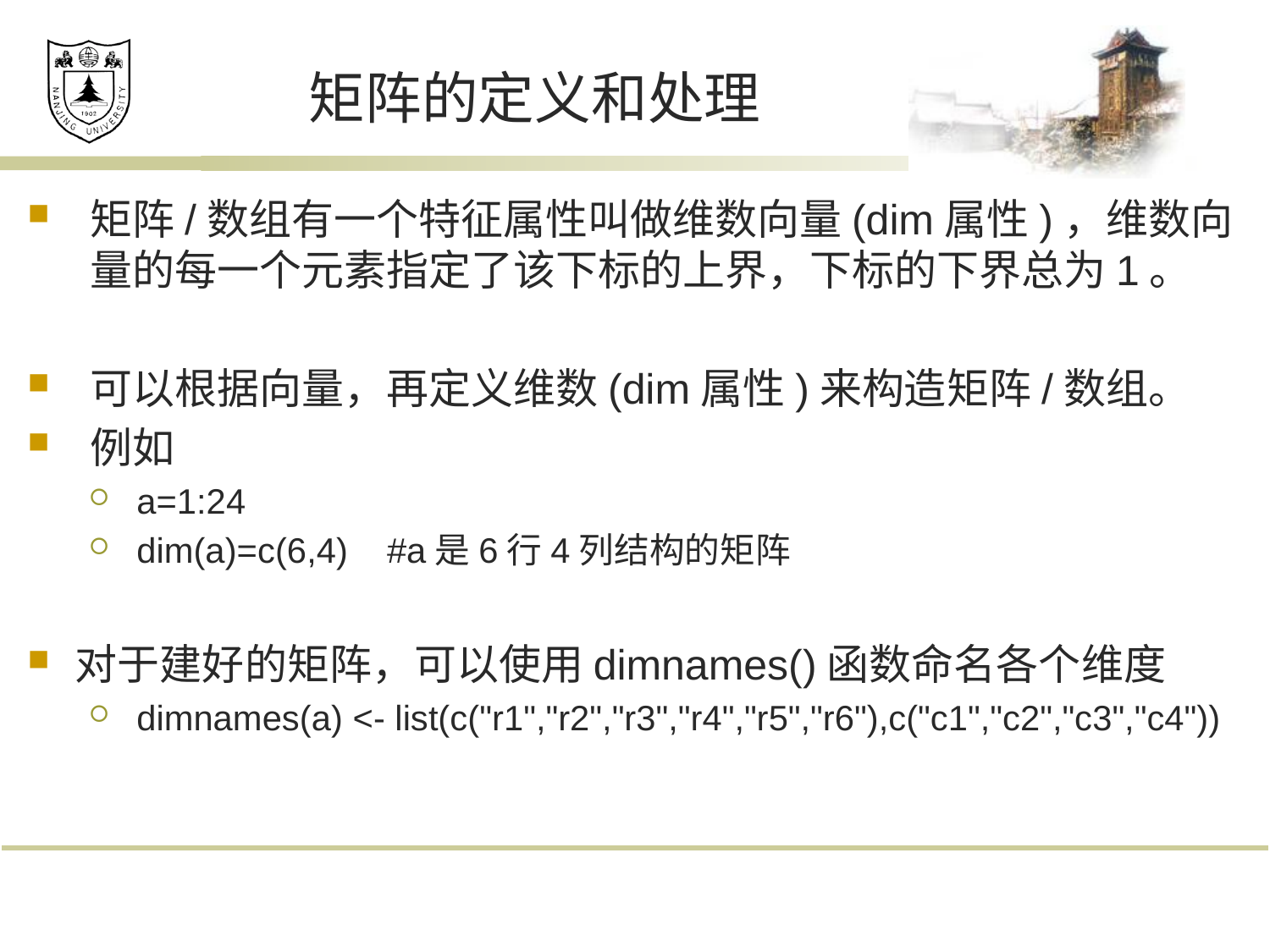

# 矩阵的定义和处理
矩阵/数组有一个特征属性叫做维数向量(dim属性)，维数向量的每一个元素指定了该下标的上界，下标的下界总为1。

可以根据向量，再定义维数(dim属性)来构造矩阵/数组。
例如
a=1:24
dim(a)=c(6,4)    #a是6行4列结构的矩阵

对于建好的矩阵，可以使用dimnames()函数命名各个维度
dimnames(a) <- list(c("r1","r2","r3","r4","r5","r6"),c("c1","c2","c3","c4"))